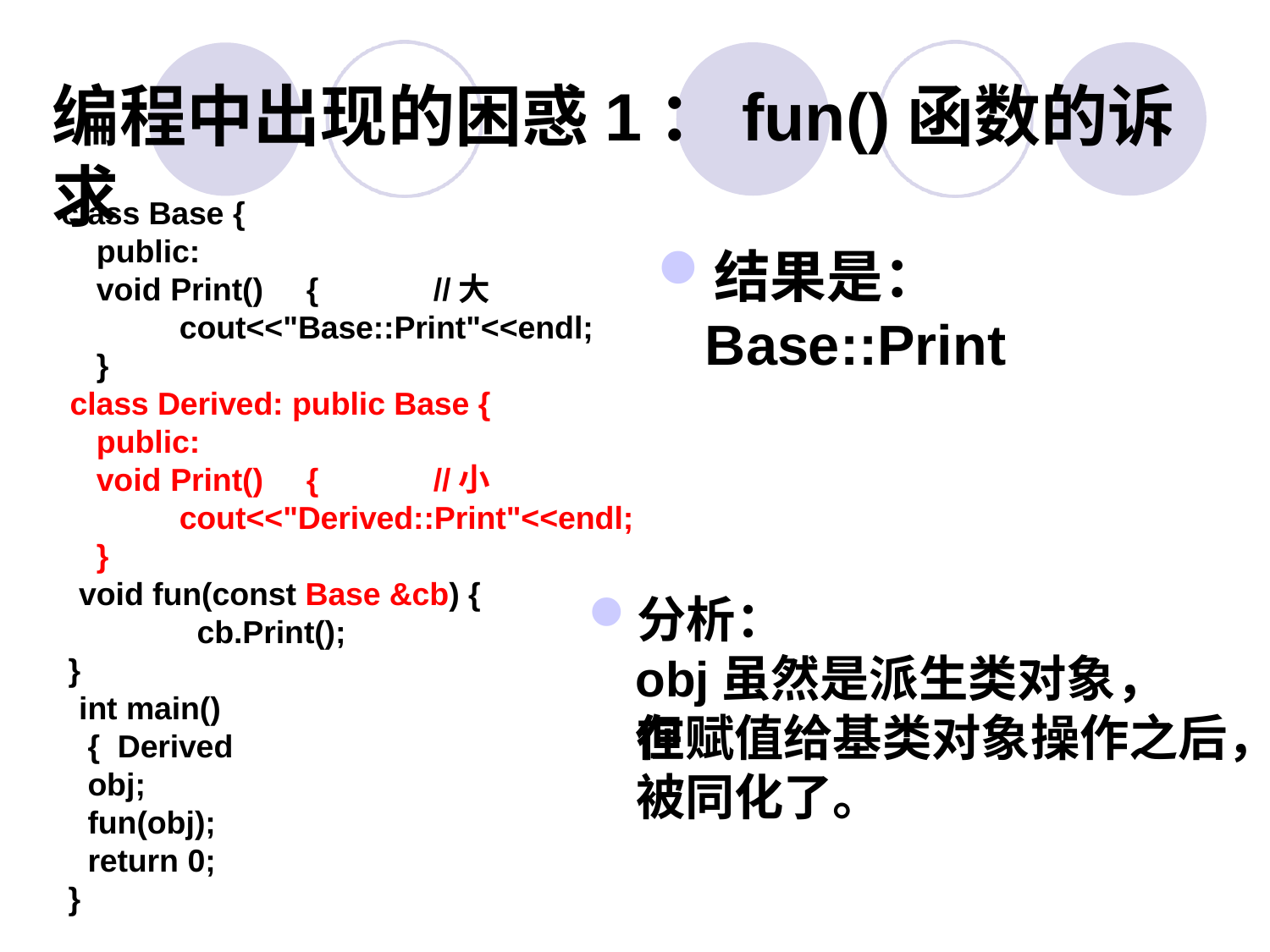

# 编程中出现的困惑1：fun()函数的诉求
class Base {  public:
结果是：  Base::Print
void Print()	{	//大 cout<<"Base::Print"<<endl;
}
class Derived: public Base {  public:
void Print()	{	//小 cout<<"Derived::Print"<<endl;
}
void fun(const Base &cb) {  cb.Print();
}
int main() {  Derived obj;  fun(obj);  return 0;
}
分析：
obj虽然是派生类对象，但
在赋值给基类对象操作之后，
被同化了。